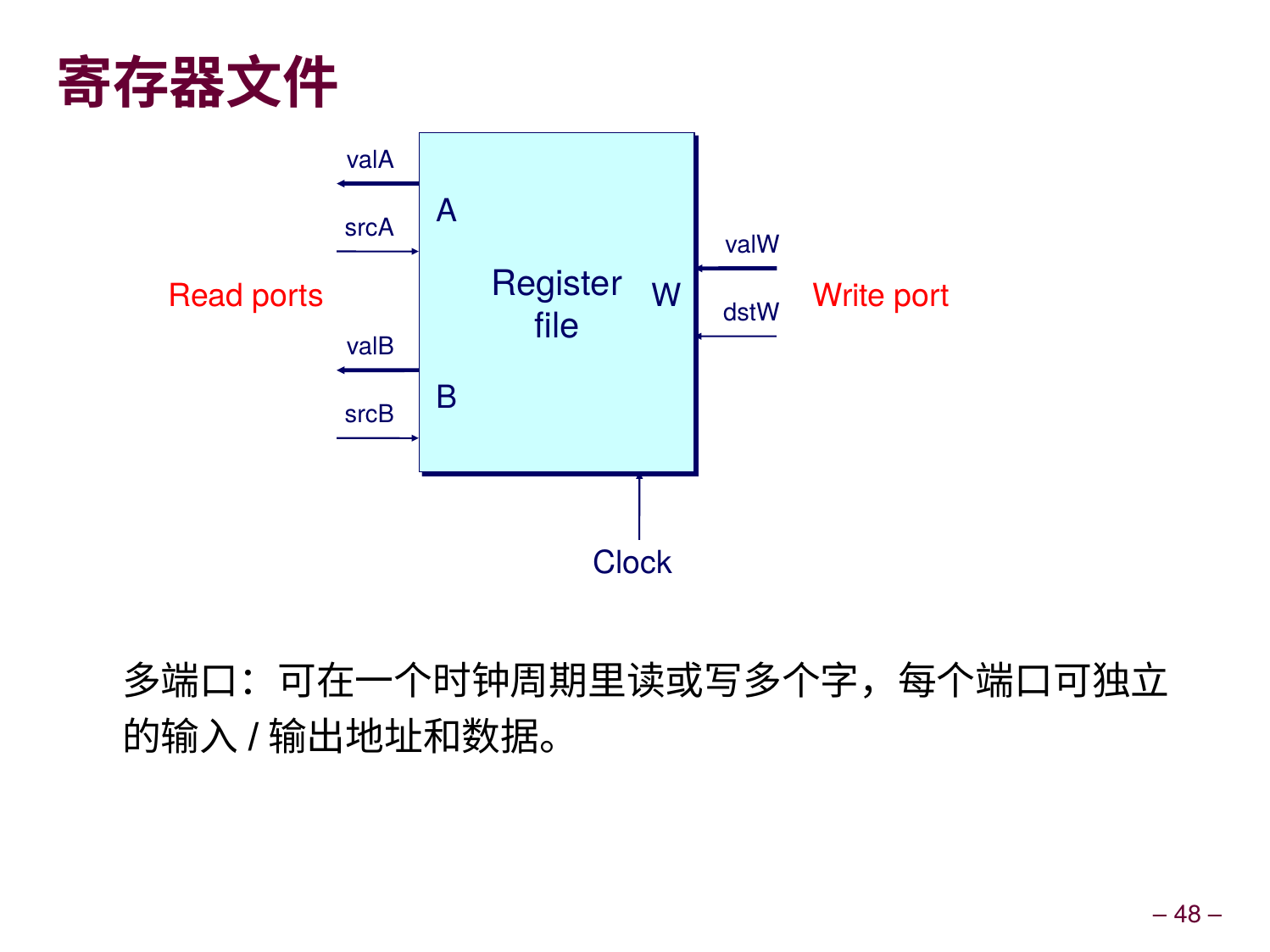

# 寄存器文件
valA

Register
file
srcA
A
valW

Read ports
W
dstW
Write port

valB

srcB
B

Clock
多端口：可在一个时钟周期里读或写多个字，每个端口可独立的输入/输出地址和数据。